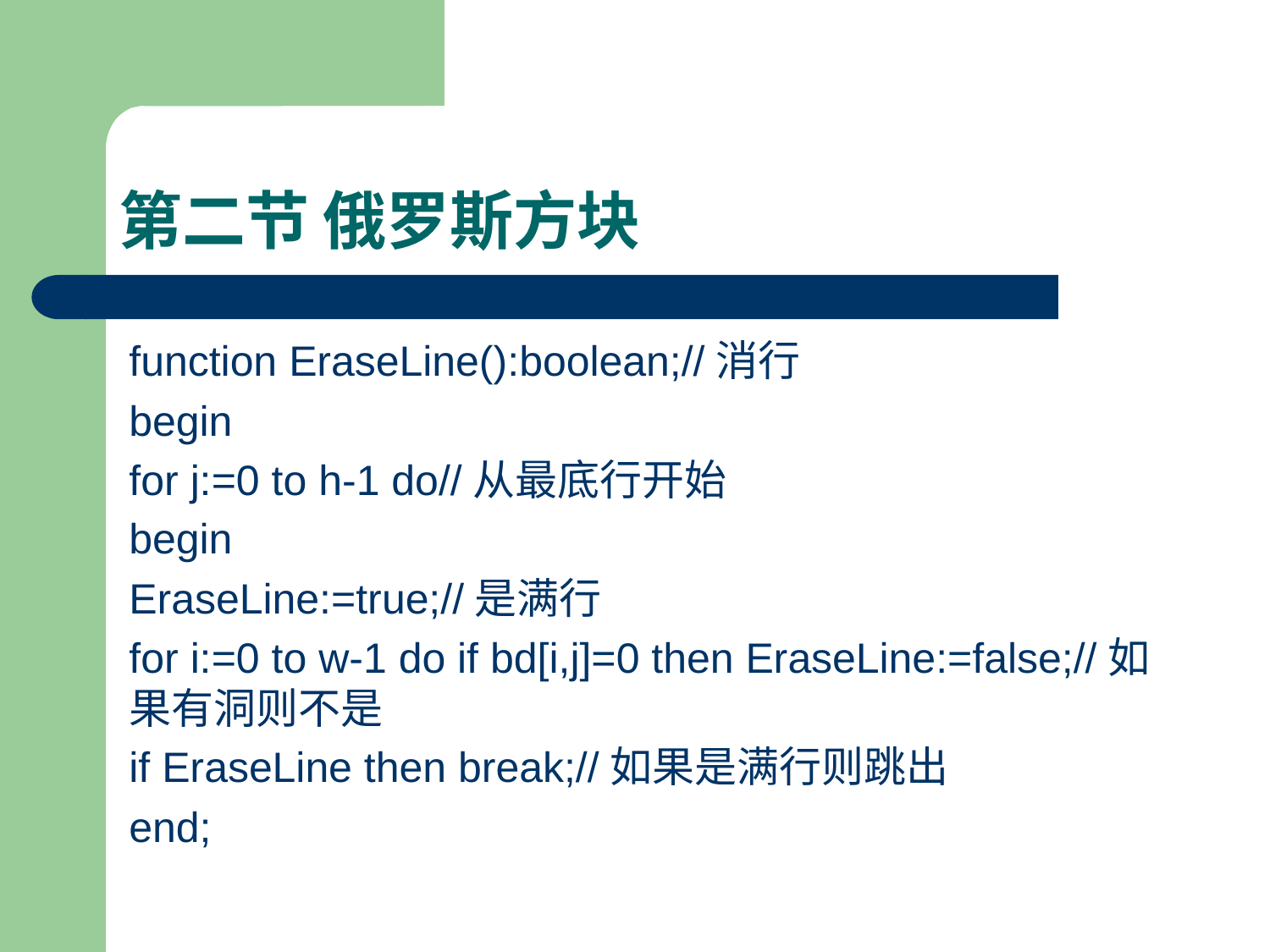

# 第二节 俄罗斯方块
function EraseLine():boolean;//消行
begin
for j:=0 to h-1 do//从最底行开始
begin
EraseLine:=true;//是满行
for i:=0 to w-1 do if bd[i,j]=0 then EraseLine:=false;//如果有洞则不是
if EraseLine then break;//如果是满行则跳出
end;